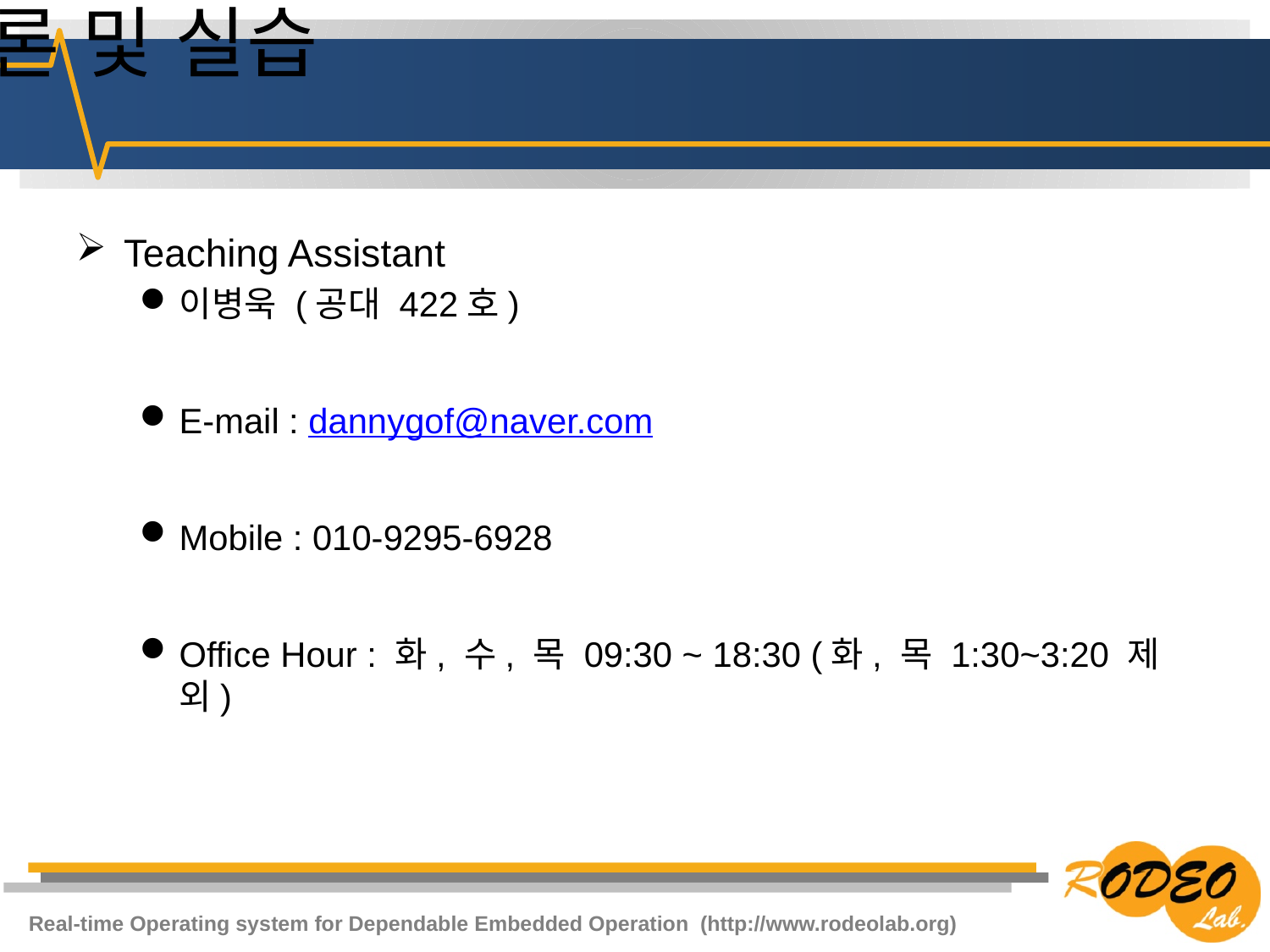

# 컴퓨터 개론 및 실습
Teaching Assistant
이병욱 (공대 422호)

E-mail : dannygof@naver.com

Mobile : 010-9295-6928

Office Hour : 화, 수, 목 09:30 ~ 18:30 (화, 목 1:30~3:20 제외)